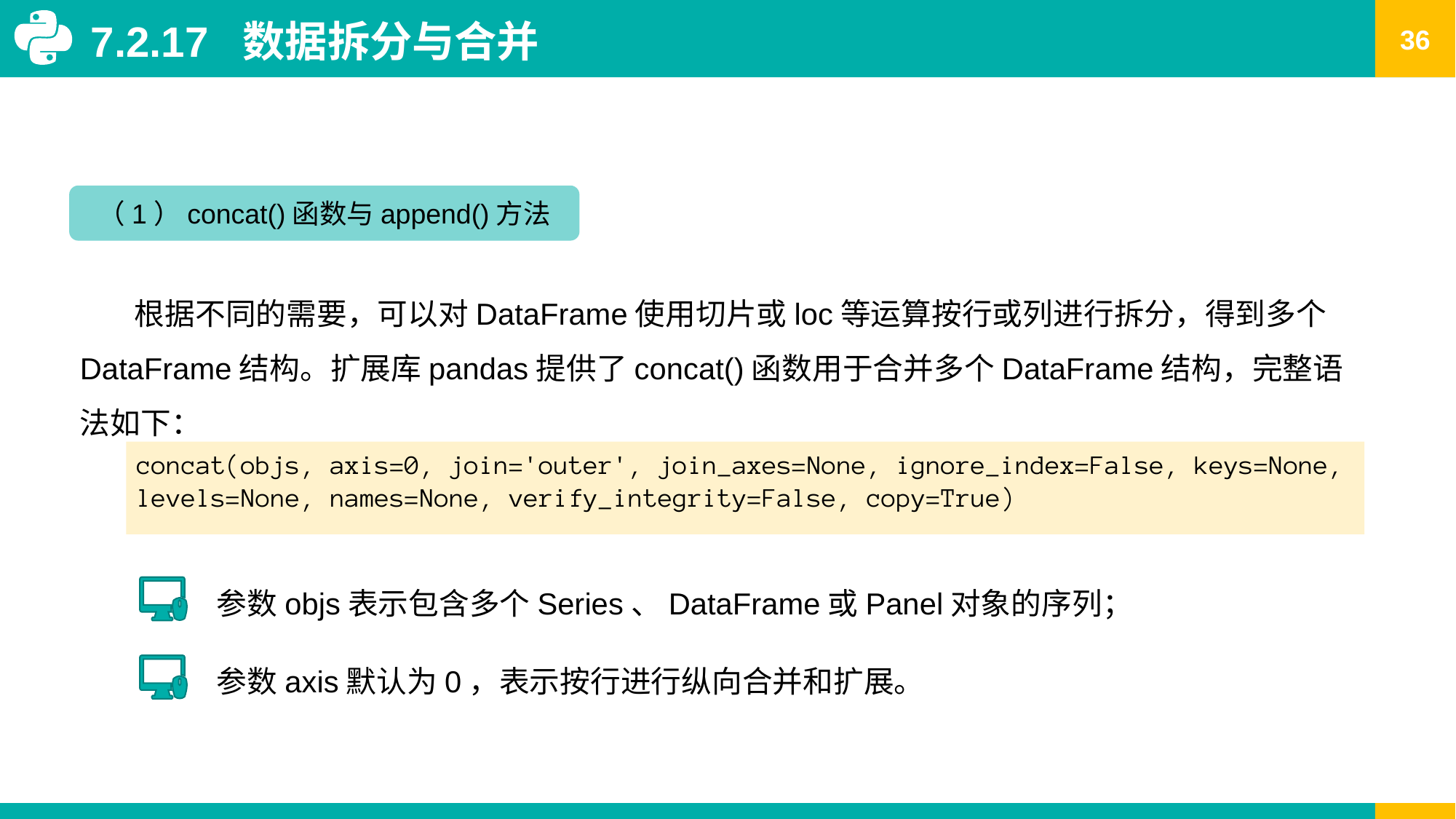

7.2.17  数据拆分与合并
（1）concat()函数与append()方法
根据不同的需要，可以对DataFrame使用切片或loc等运算按行或列进行拆分，得到多个DataFrame结构。扩展库pandas提供了concat()函数用于合并多个DataFrame结构，完整语法如下：
concat(objs, axis=0, join='outer', join_axes=None, ignore_index=False, keys=None, levels=None, names=None, verify_integrity=False, copy=True)
参数objs表示包含多个Series、DataFrame或Panel对象的序列；

参数axis默认为0，表示按行进行纵向合并和扩展。